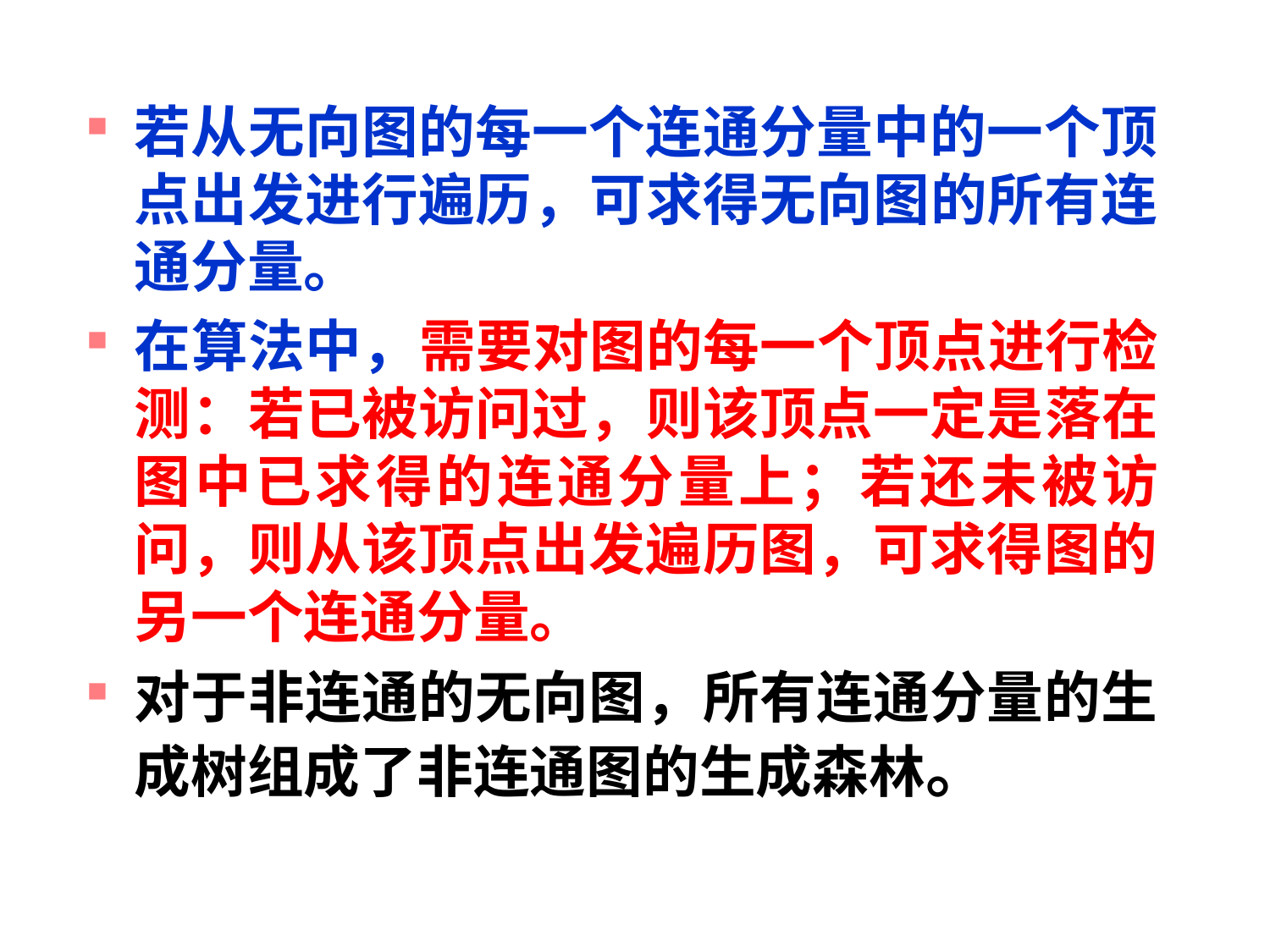

若从无向图的每一个连通分量中的一个顶点出发进行遍历，可求得无向图的所有连通分量。
在算法中，需要对图的每一个顶点进行检测：若已被访问过，则该顶点一定是落在图中已求得的连通分量上；若还未被访问，则从该顶点出发遍历图，可求得图的另一个连通分量。
对于非连通的无向图，所有连通分量的生成树组成了非连通图的生成森林。
78